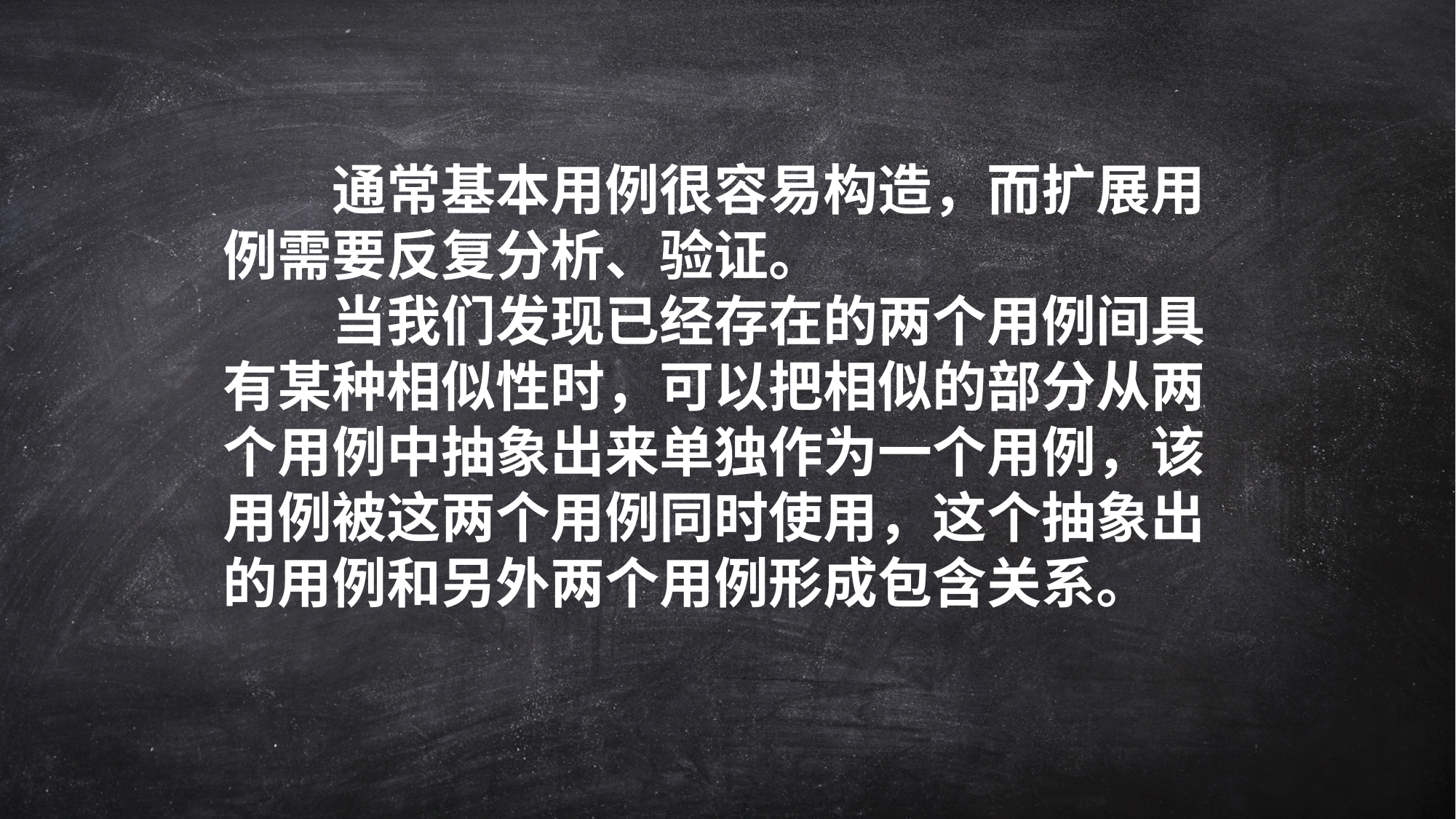

通常基本用例很容易构造，而扩展用例需要反复分析、验证。
	当我们发现已经存在的两个用例间具有某种相似性时，可以把相似的部分从两个用例中抽象出来单独作为一个用例，该用例被这两个用例同时使用，这个抽象出的用例和另外两个用例形成包含关系。